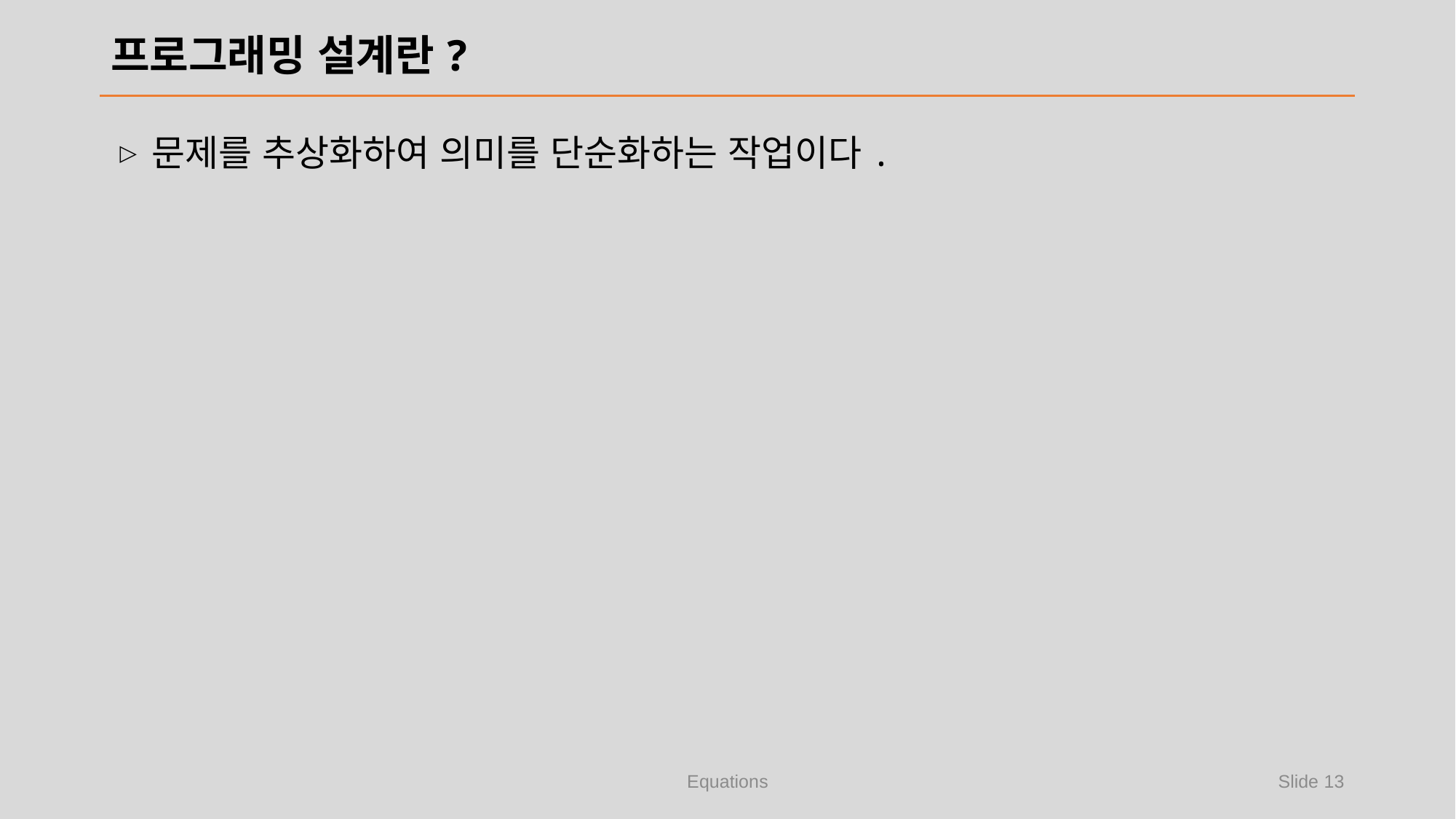

# 프로그래밍 설계란?
문제를 추상화하여 의미를 단순화하는 작업이다.

Equations
Slide 13